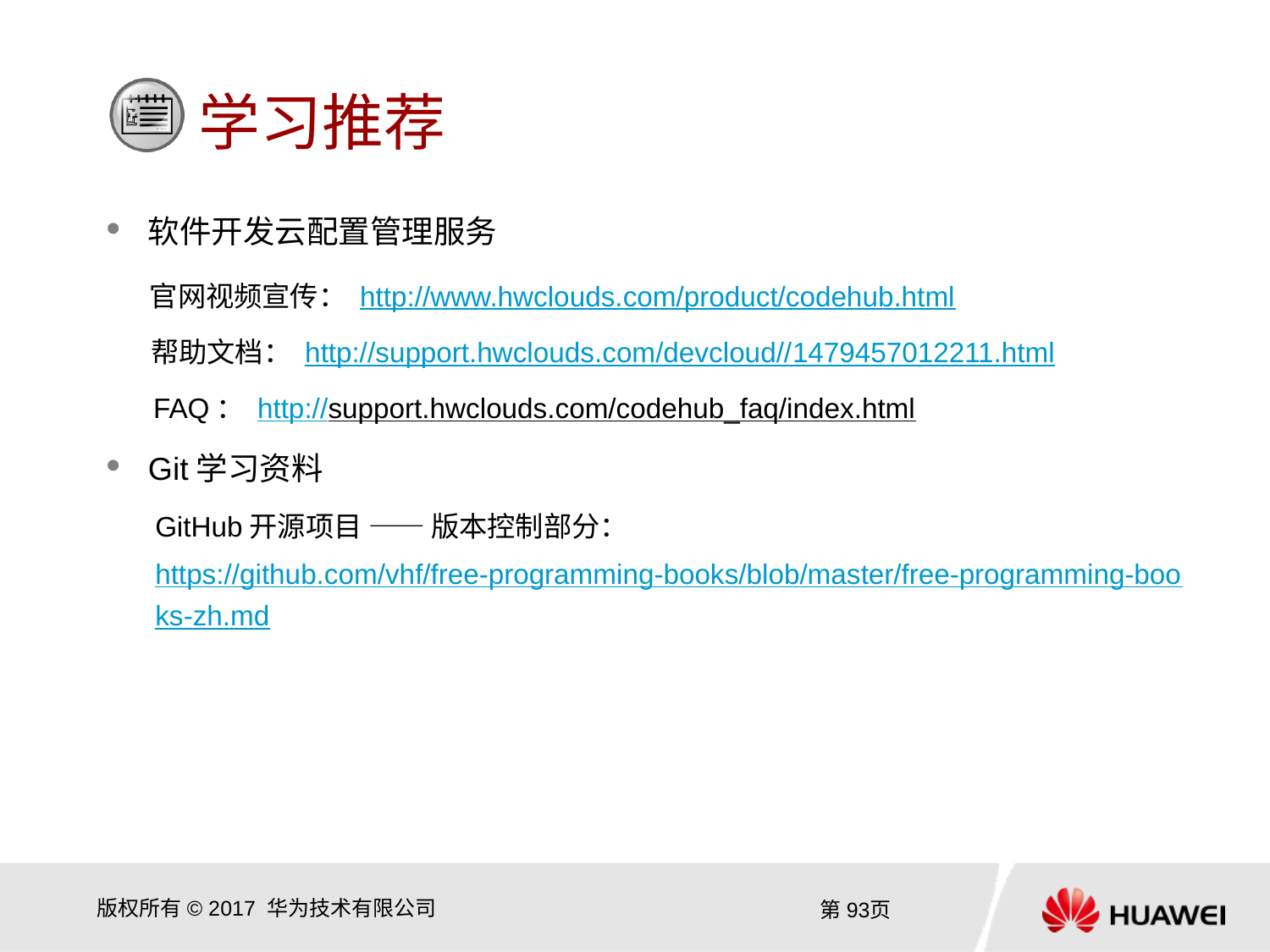

软件开发云配置管理服务
     官网视频宣传： http://www.hwclouds.com/product/codehub.html
      帮助文档： http://support.hwclouds.com/devcloud//1479457012211.html
      FAQ： http://support.hwclouds.com/codehub_faq/index.html
Git学习资料
GitHub开源项目 —— 版本控制部分： https://github.com/vhf/free-programming-books/blob/master/free-programming-books-zh.md